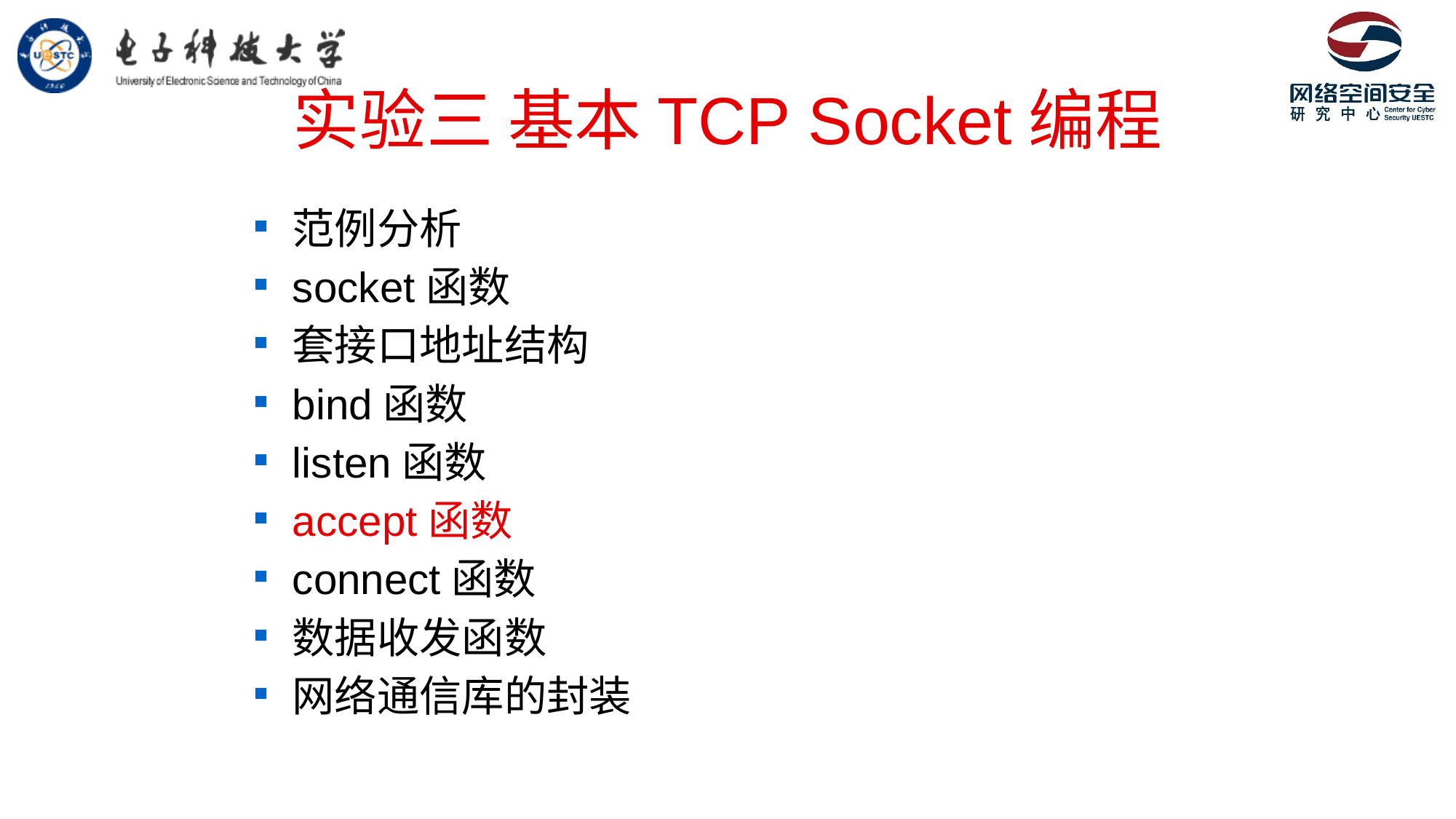

# 实验三 基本TCP Socket编程
范例分析
socket函数
套接口地址结构
bind函数
listen函数
accept函数
connect函数
数据收发函数
网络通信库的封装